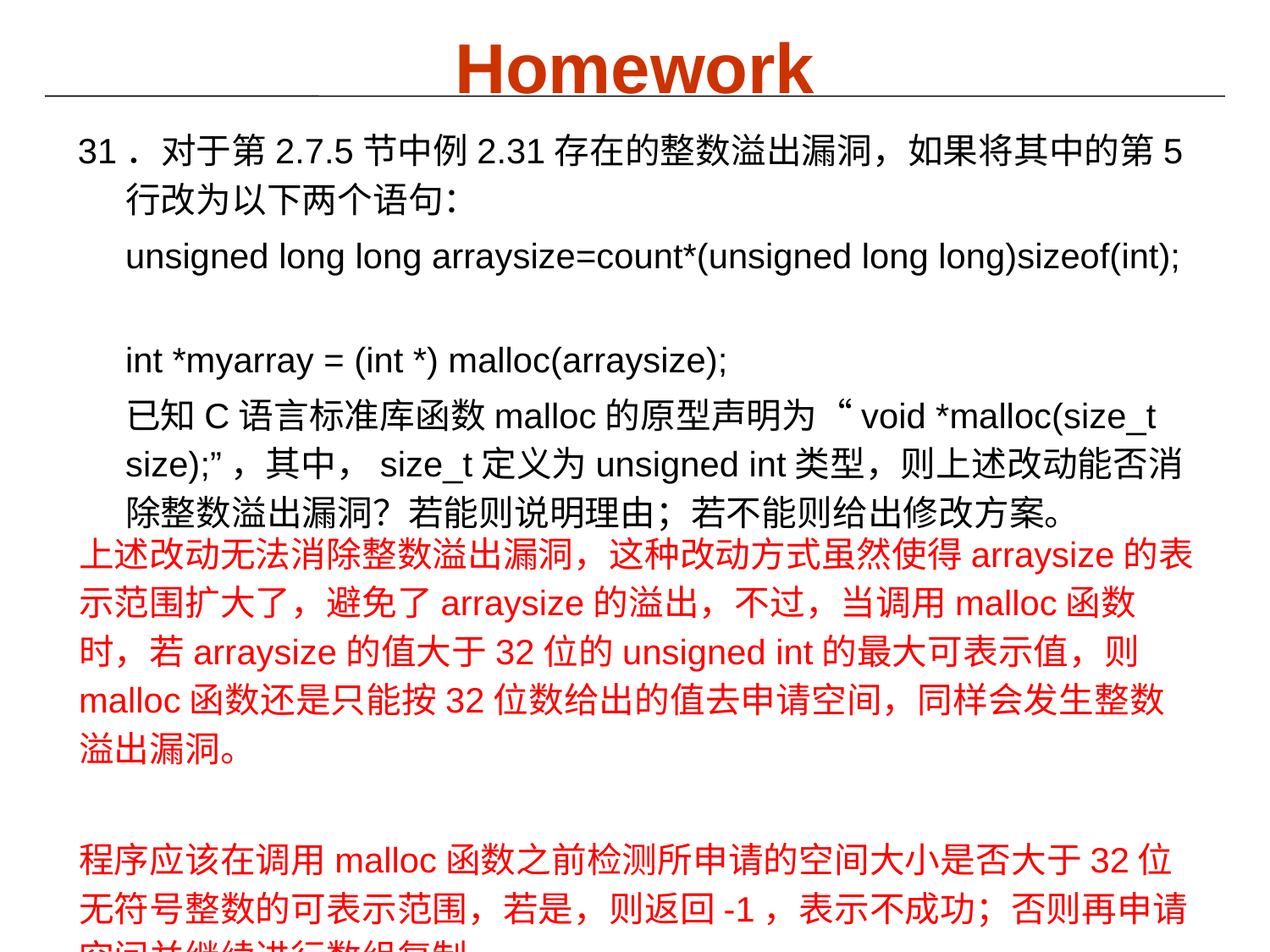

# Homework
31．对于第2.7.5节中例2.31存在的整数溢出漏洞，如果将其中的第5行改为以下两个语句：
	unsigned long long arraysize=count*(unsigned long long)sizeof(int);
	int *myarray = (int *) malloc(arraysize);
     已知C语言标准库函数malloc的原型声明为“void *malloc(size_t size);”，其中，size_t定义为unsigned int类型，则上述改动能否消除整数溢出漏洞？若能则说明理由；若不能则给出修改方案。

上述改动无法消除整数溢出漏洞，这种改动方式虽然使得arraysize的表示范围扩大了，避免了arraysize的溢出，不过，当调用malloc函数时，若arraysize的值大于32位的unsigned int的最大可表示值，则malloc函数还是只能按32位数给出的值去申请空间，同样会发生整数溢出漏洞。

程序应该在调用malloc函数之前检测所申请的空间大小是否大于32位无符号整数的可表示范围，若是，则返回-1，表示不成功；否则再申请空间并继续进行数组复制。